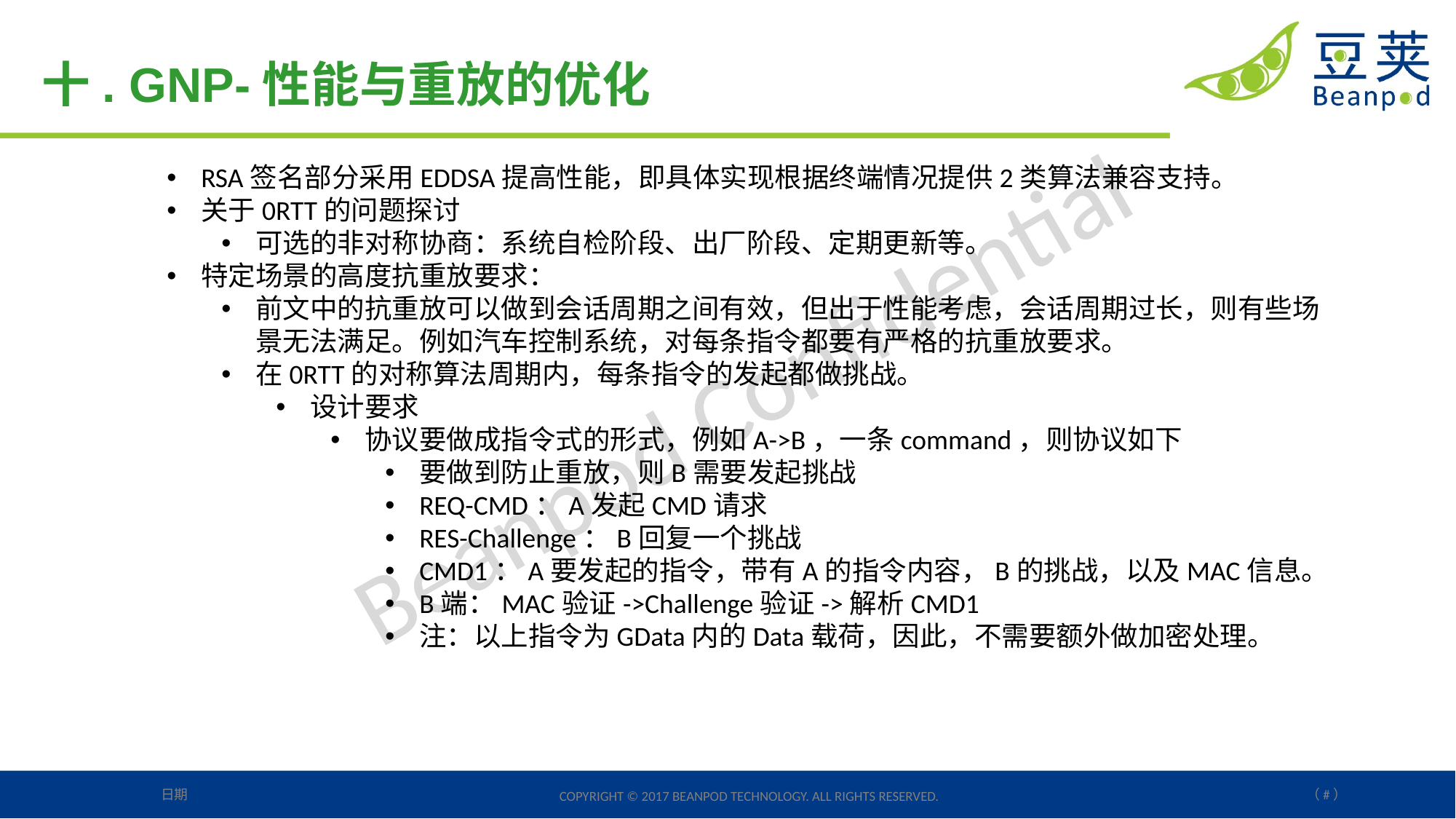

十. GNP-性能与重放的优化
RSA签名部分采用EDDSA提高性能，即具体实现根据终端情况提供2类算法兼容支持。
关于0RTT的问题探讨
可选的非对称协商：系统自检阶段、出厂阶段、定期更新等。
特定场景的高度抗重放要求：
前文中的抗重放可以做到会话周期之间有效，但出于性能考虑，会话周期过长，则有些场景无法满足。例如汽车控制系统，对每条指令都要有严格的抗重放要求。
在0RTT的对称算法周期内，每条指令的发起都做挑战。
设计要求
协议要做成指令式的形式，例如A->B，一条command，则协议如下
要做到防止重放，则B需要发起挑战
REQ-CMD：A发起CMD请求
RES-Challenge：B回复一个挑战
CMD1：A要发起的指令，带有A的指令内容，B的挑战，以及MAC信息。
B端：MAC验证->Challenge验证->解析CMD1
注：以上指令为GData内的Data载荷，因此，不需要额外做加密处理。